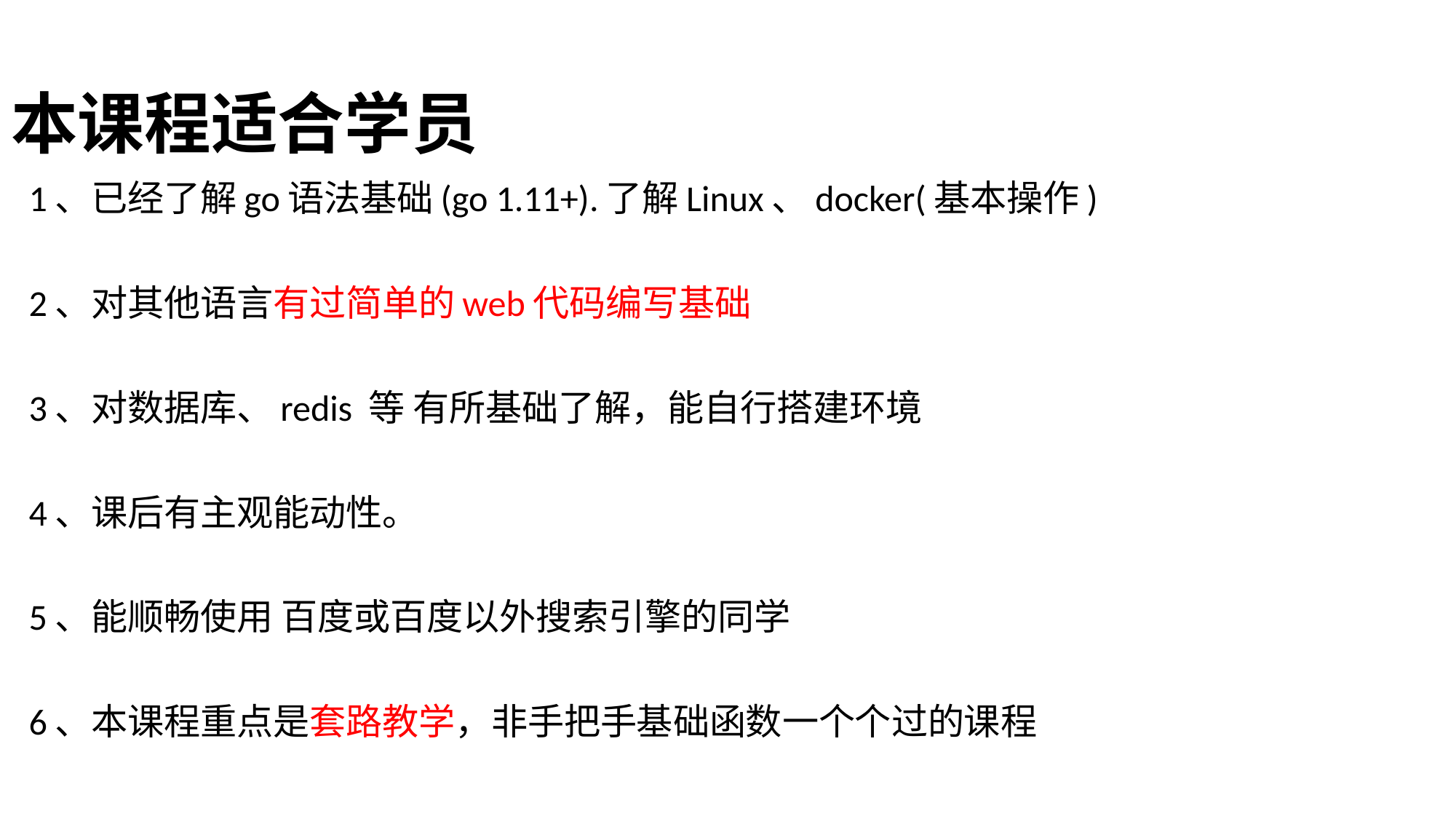

# 本课程适合学员
1、已经了解go语法基础(go 1.11+).了解Linux、docker(基本操作)

2、对其他语言有过简单的web代码编写基础

3、对数据库、redis 等 有所基础了解，能自行搭建环境

4、课后有主观能动性。

5、能顺畅使用 百度或百度以外搜索引擎的同学

6、本课程重点是套路教学，非手把手基础函数一个个过的课程